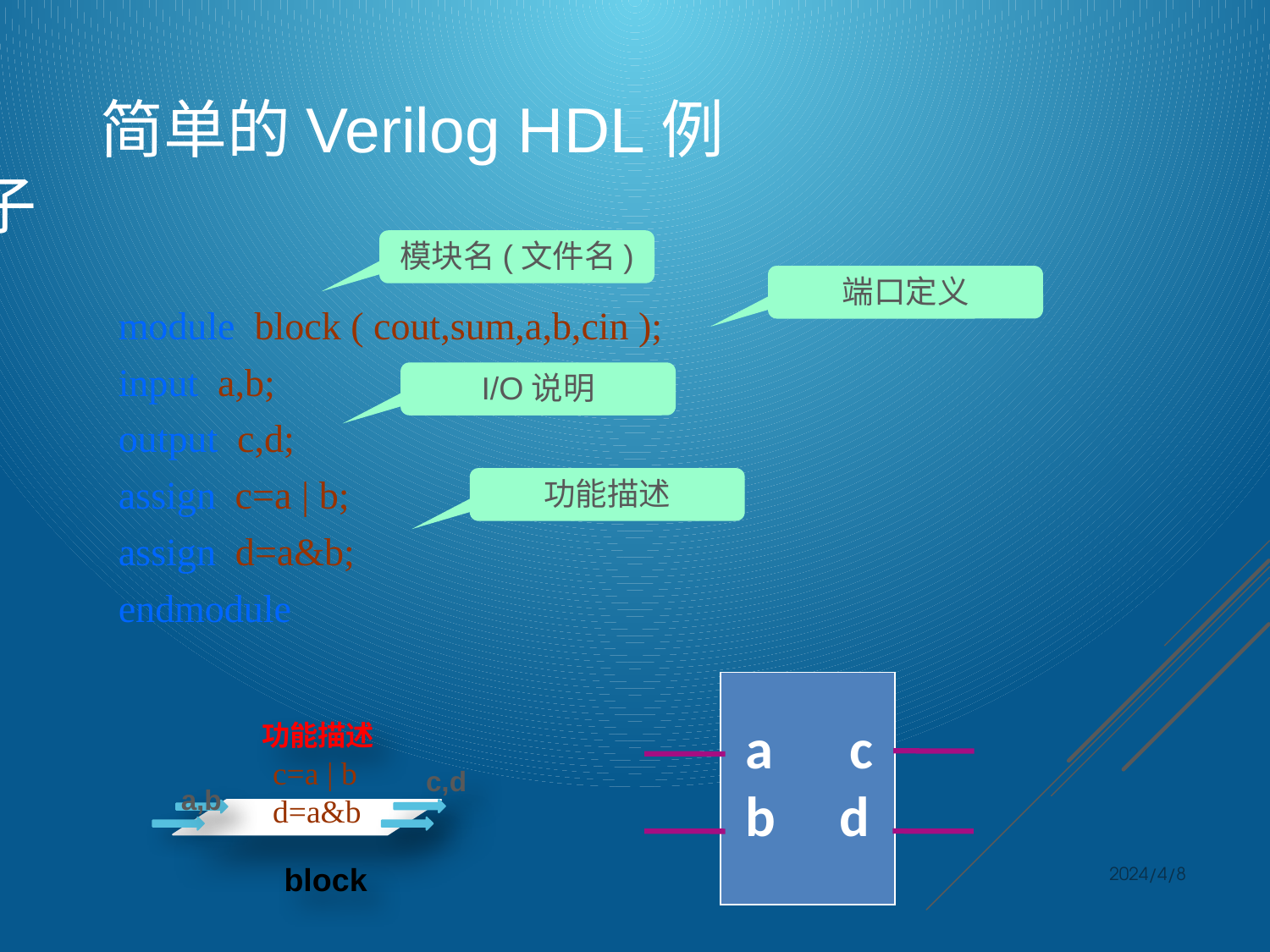

简单的Verilog HDL例子

	module  block ( cout,sum,a,b,cin );
 		input  a,b;
		output  c,d;
		assign	c=a | b;
		assign  d=a&b;
	endmodule

模块名(文件名)
端口定义
I/O说明
功能描述
| a c b d |
| --- |
功能描述
a,b

block
c=a | b
d=a&b
c,d

9

2024/4/8